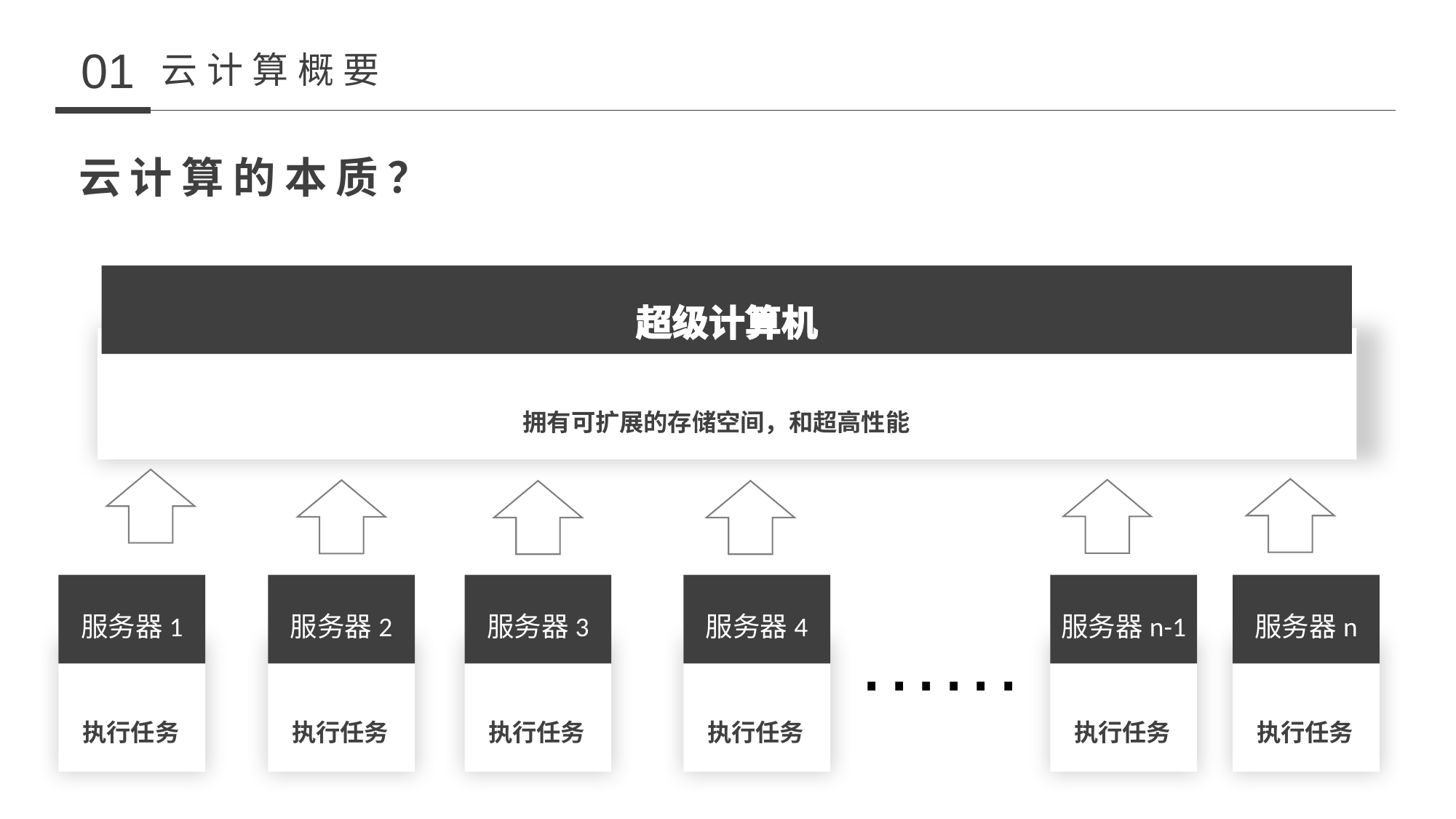

01
云计算概要
云计算的本质？

超级计算机

拥有可扩展的存储空间，和超高性能

服务器1

执行任务

服务器2

执行任务

服务器3

执行任务

服务器4

执行任务

服务器n-1

执行任务

服务器n

执行任务
······